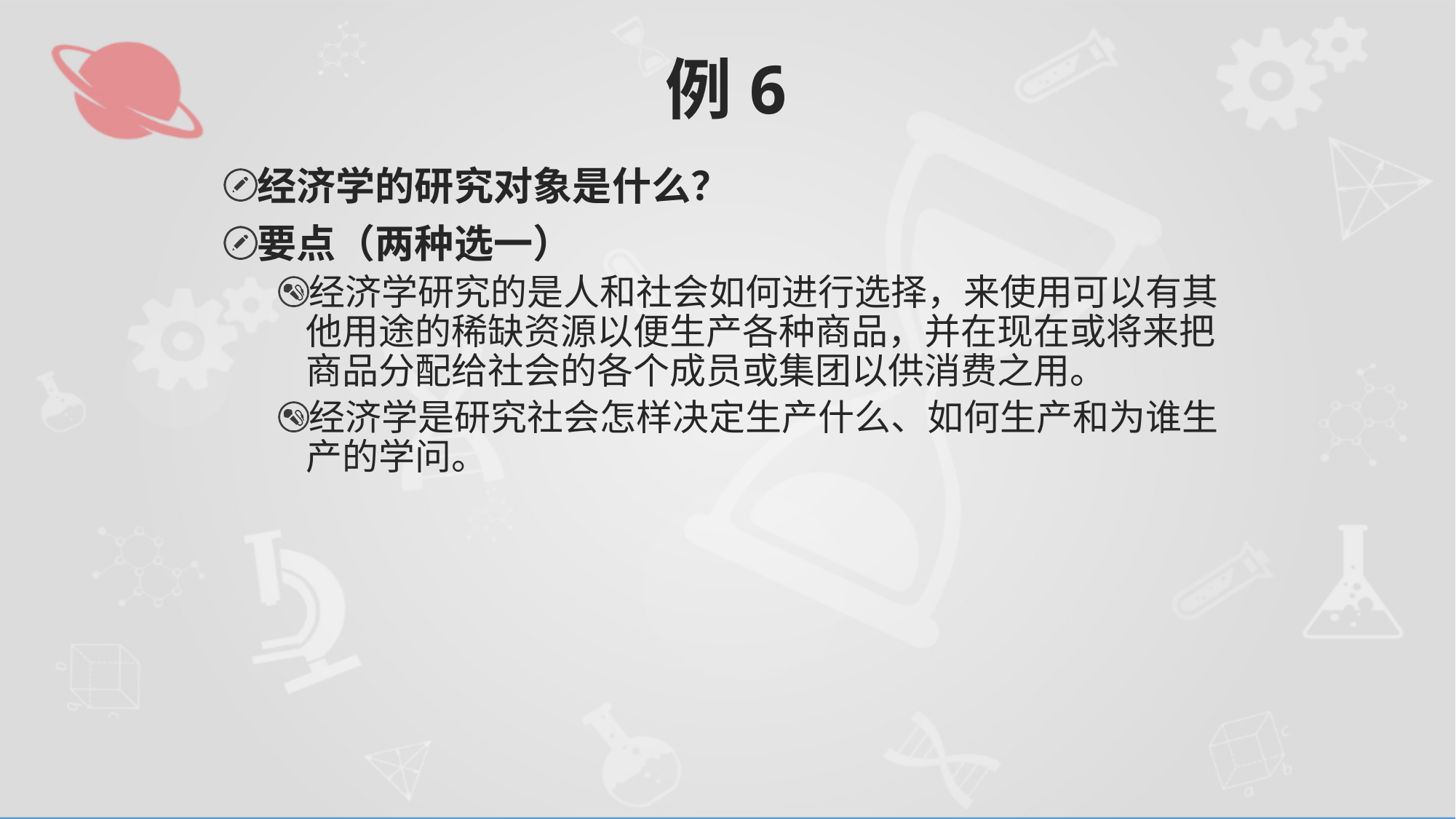

# 例6
经济学的研究对象是什么？
要点（两种选一）
经济学研究的是人和社会如何进行选择，来使用可以有其他用途的稀缺资源以便生产各种商品，并在现在或将来把商品分配给社会的各个成员或集团以供消费之用。
经济学是研究社会怎样决定生产什么、如何生产和为谁生产的学问。